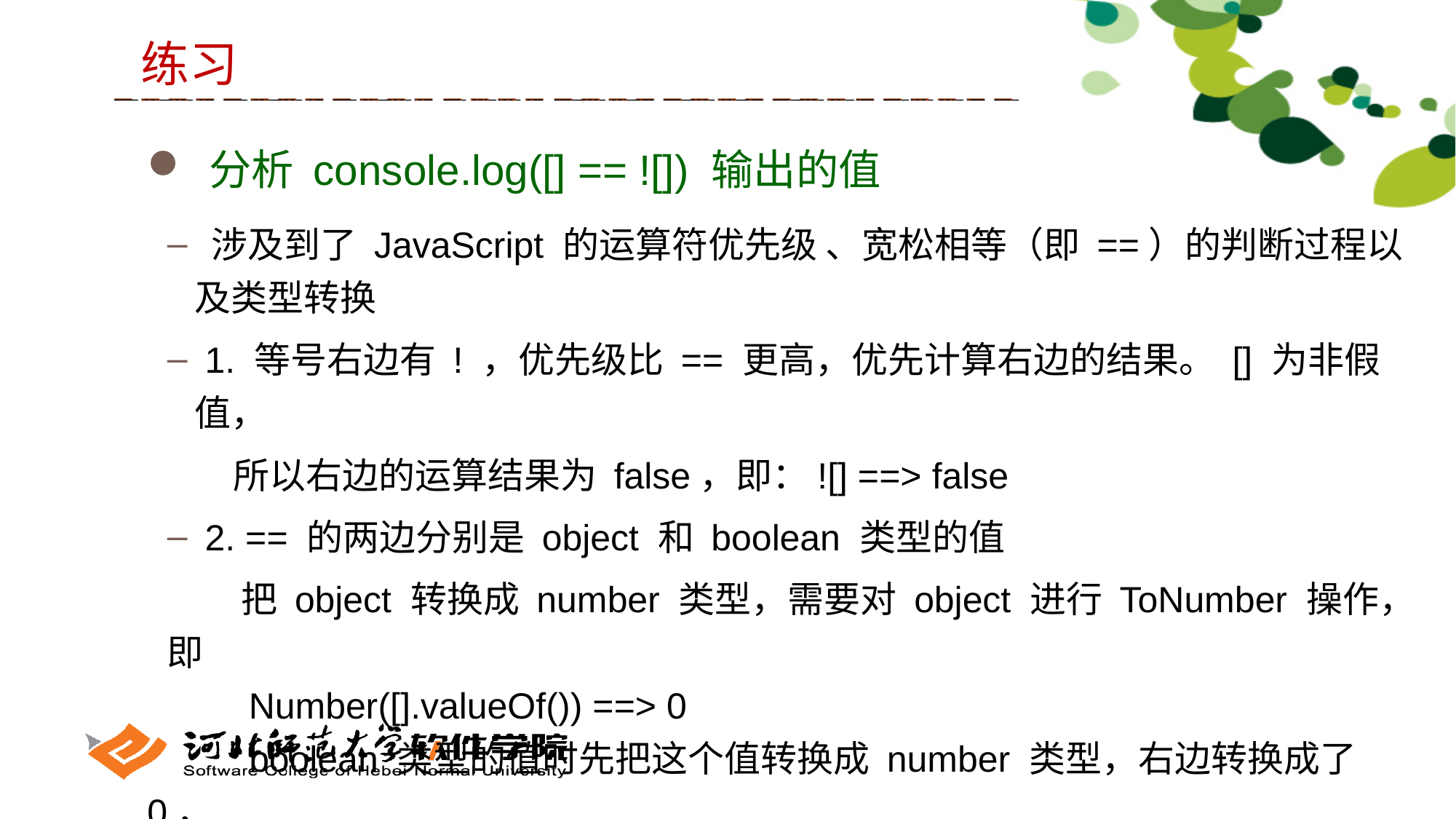

练习
 分析 console.log([] == ![]) 输出的值
 涉及到了 JavaScript 的运算符优先级 、宽松相等（即 ==）的判断过程以及类型转换
 1. 等号右边有 ! ，优先级比 == 更高，优先计算右边的结果。 [] 为非假值，
       所以右边的运算结果为 false，即：![] ==> false
 2. == 的两边分别是 object 和 boolean 类型的值
        把 object 转换成 number 类型，需要对 object 进行 ToNumber 操作，即
        Number([].valueOf()) ==> 0
          boolean 类型的值时先把这个值转换成 number 类型，右边转换成了 0，
          即Number(false) ==> 0